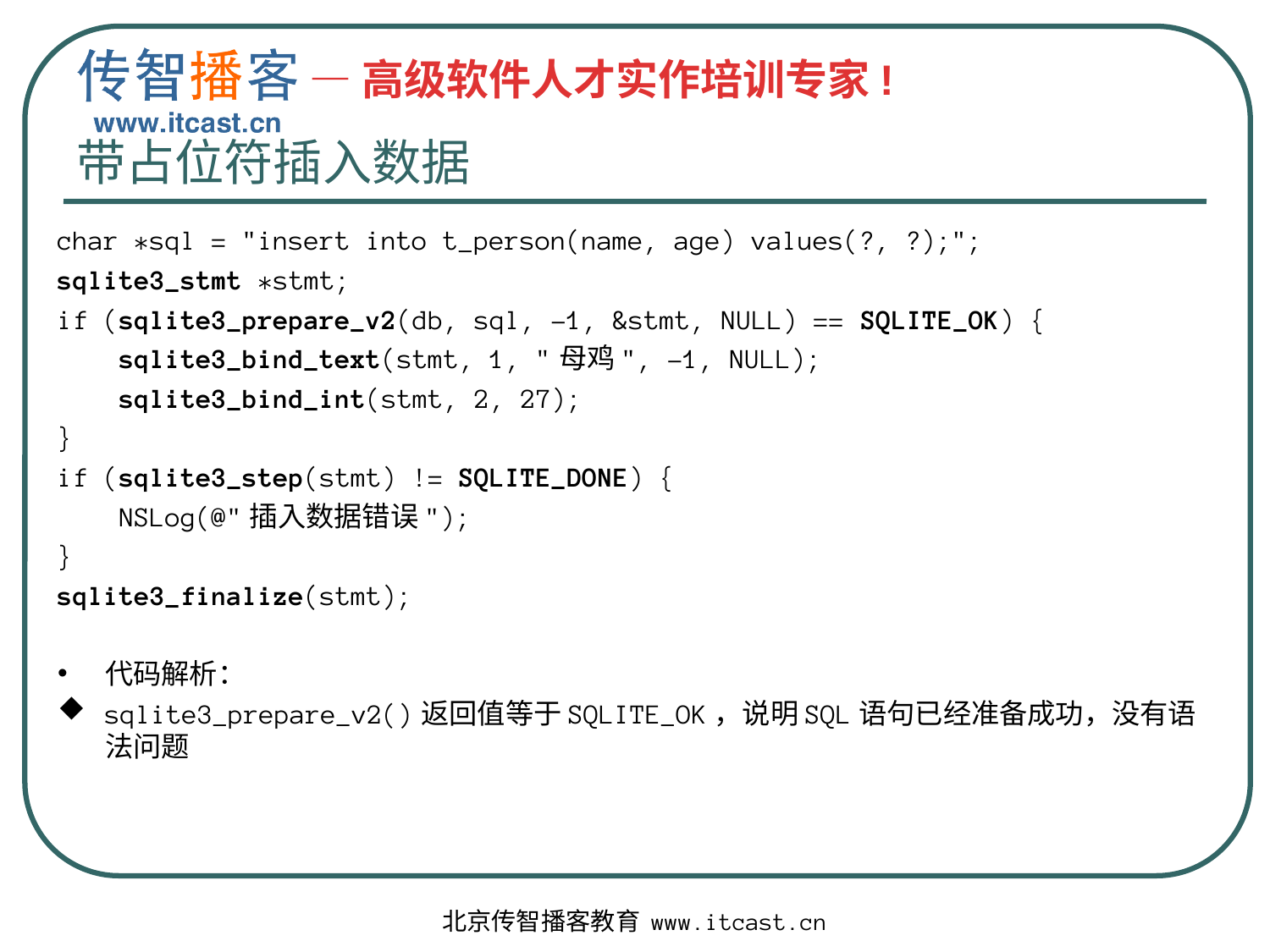

# 带占位符插入数据
char *sql = "insert into t_person(name, age) values(?, ?);";
sqlite3_stmt *stmt;
if (sqlite3_prepare_v2(db, sql, -1, &stmt, NULL) == SQLITE_OK) {
    sqlite3_bind_text(stmt, 1, "母鸡", -1, NULL);
    sqlite3_bind_int(stmt, 2, 27);
}
if (sqlite3_step(stmt) != SQLITE_DONE) {
    NSLog(@"插入数据错误");
}
sqlite3_finalize(stmt);

代码解析：
sqlite3_prepare_v2()返回值等于SQLITE_OK，说明SQL语句已经准备成功，没有语法问题